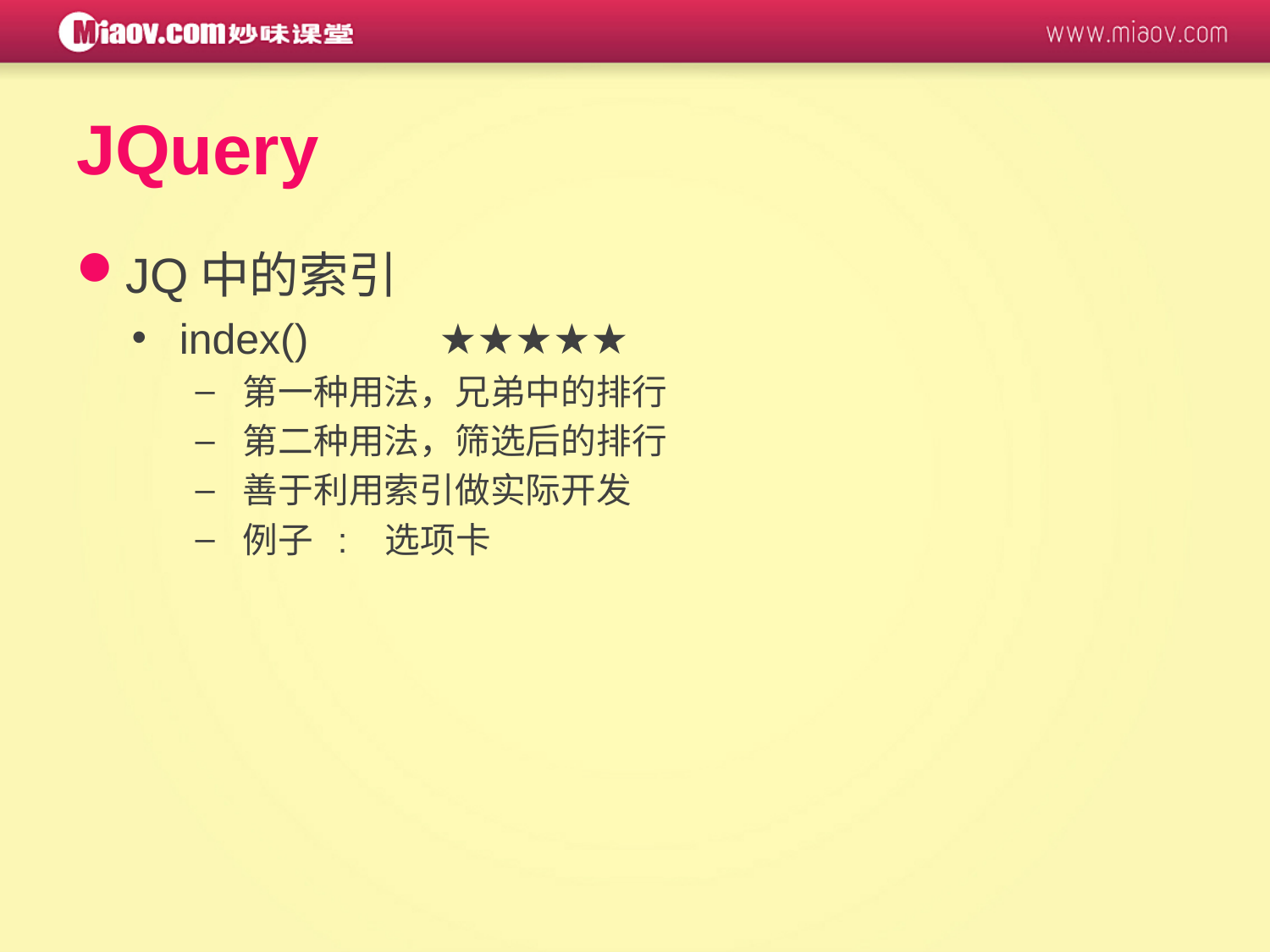

# JQuery
JQ中的索引
index()           ★★★★★
第一种用法，兄弟中的排行
第二种用法，筛选后的排行
善于利用索引做实际开发
例子  :   选项卡